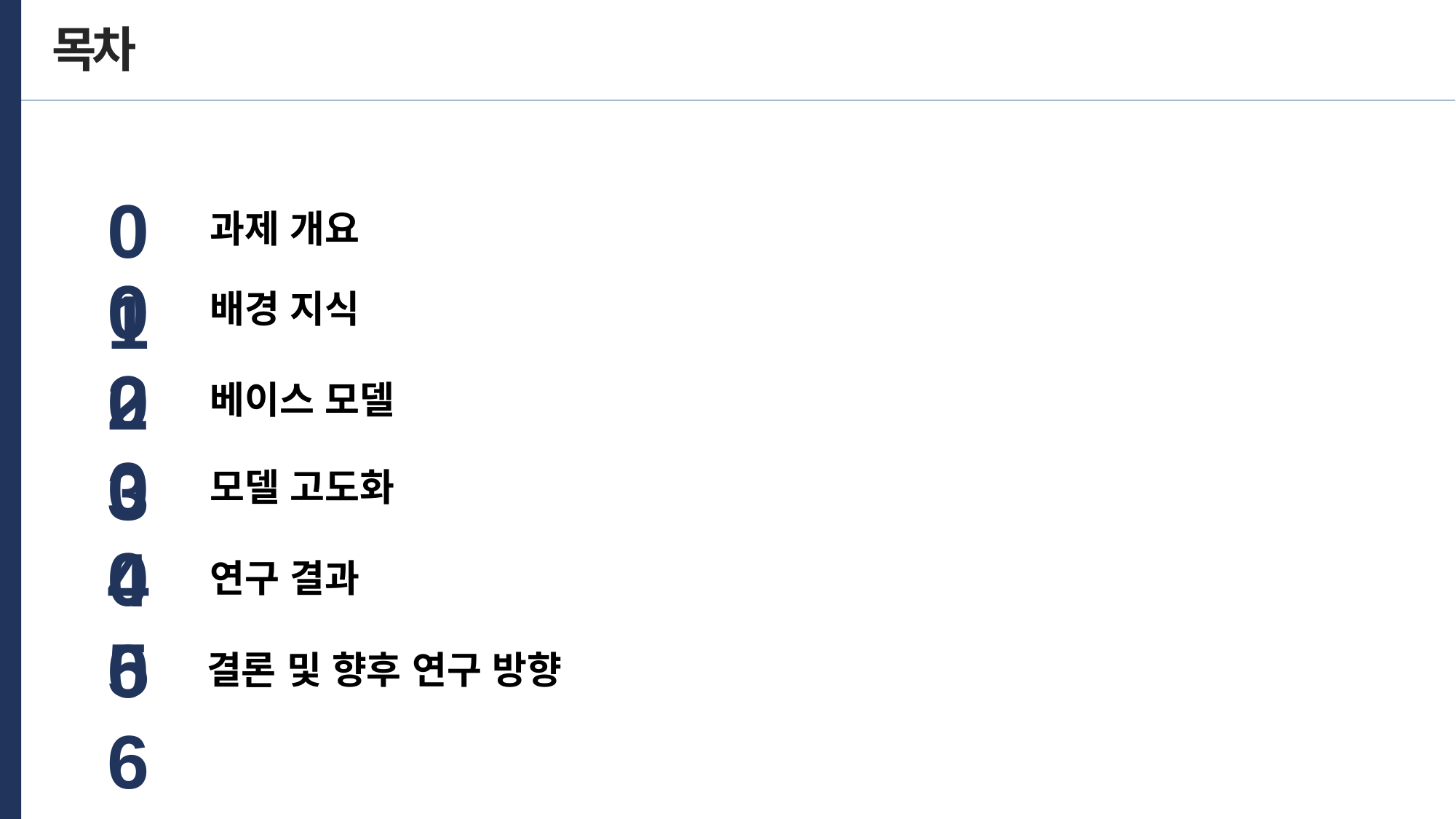

목차
01
과제 개요
02
배경 지식
03
베이스 모델
04
모델 고도화
05
연구 결과
06
결론 및 향후 연구 방향